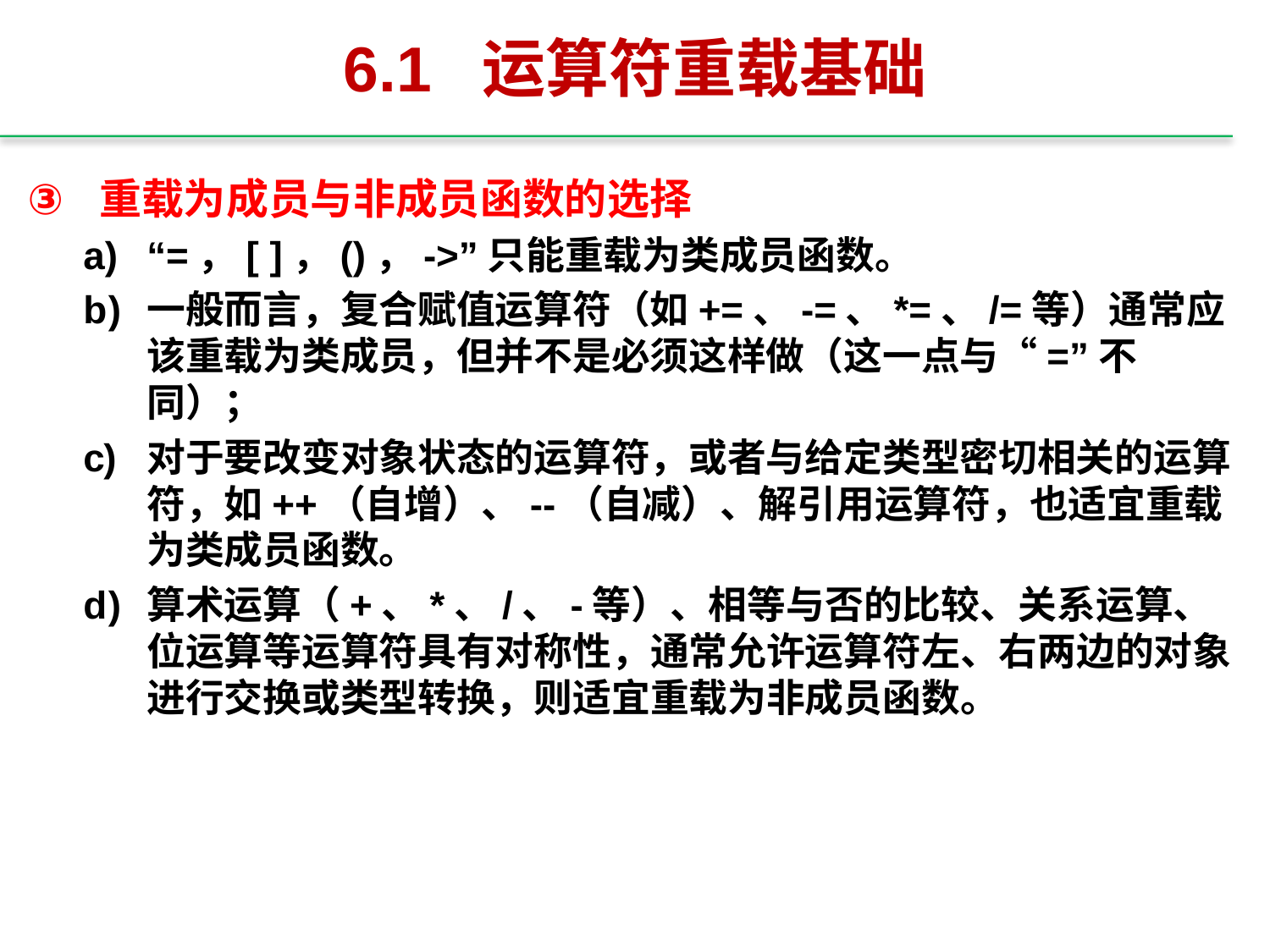

# 6.1  运算符重载基础
重载为成员与非成员函数的选择
“=，[ ]，()，->”只能重载为类成员函数。
一般而言，复合赋值运算符（如+=、-=、*=、/=等）通常应该重载为类成员，但并不是必须这样做（这一点与“=”不同）；
对于要改变对象状态的运算符，或者与给定类型密切相关的运算符，如++（自增）、--（自减）、解引用运算符，也适宜重载为类成员函数。
算术运算（+、*、/、-等）、相等与否的比较、关系运算、位运算等运算符具有对称性，通常允许运算符左、右两边的对象进行交换或类型转换，则适宜重载为非成员函数。